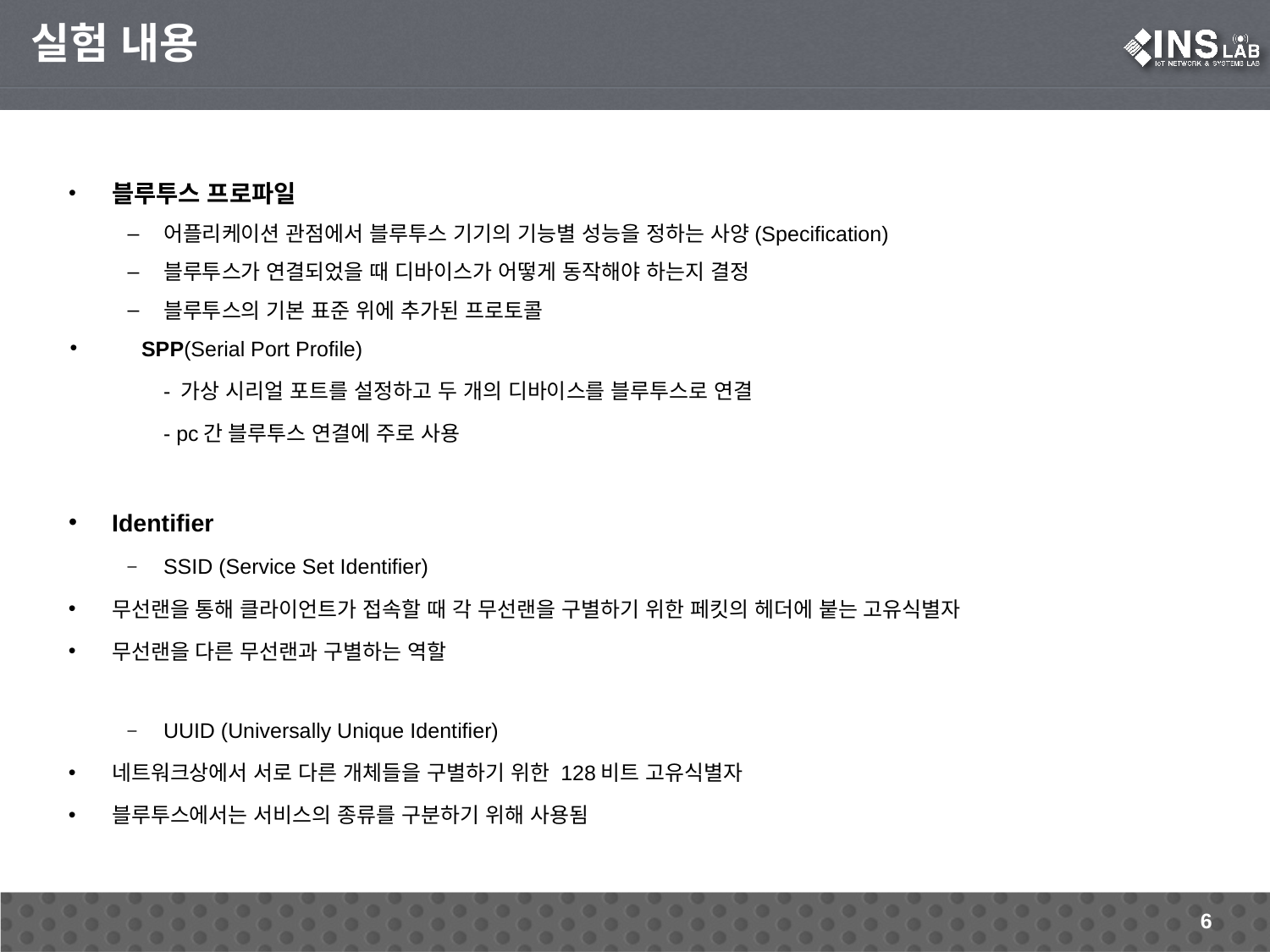

실험 내용

블루투스 프로파일
어플리케이션 관점에서 블루투스 기기의 기능별 성능을 정하는 사양(Specification)
블루투스가 연결되었을 때 디바이스가 어떻게 동작해야 하는지 결정
블루투스의 기본 표준 위에 추가된 프로토콜
     SPP(Serial Port Profile)
- 가상 시리얼 포트를 설정하고 두 개의 디바이스를 블루투스로 연결
- pc간 블루투스 연결에 주로 사용

Identifier
SSID (Service Set Identifier)
무선랜을 통해 클라이언트가 접속할 때 각 무선랜을 구별하기 위한 페킷의 헤더에 붙는 고유식별자
무선랜을 다른 무선랜과 구별하는 역할

UUID (Universally Unique Identifier)
네트워크상에서 서로 다른 개체들을 구별하기 위한 128비트 고유식별자
블루투스에서는 서비스의 종류를 구분하기 위해 사용됨
6